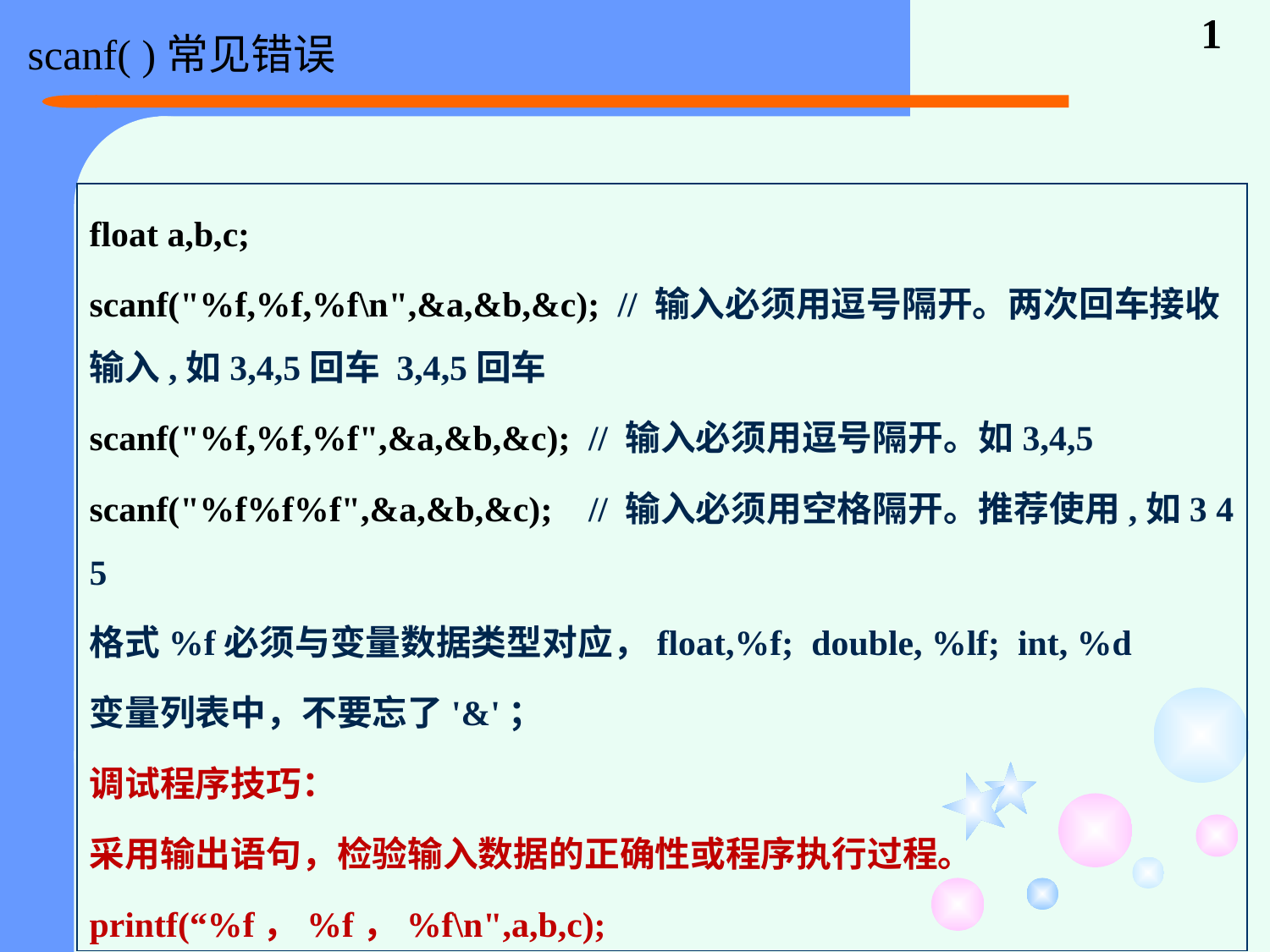

scanf( )常见错误
1
float a,b,c;
scanf("%f,%f,%f\n",&a,&b,&c);  // 输入必须用逗号隔开。两次回车接收输入,如3,4,5回车 3,4,5回车
scanf("%f,%f,%f",&a,&b,&c);  // 输入必须用逗号隔开。如3,4,5
scanf("%f%f%f",&a,&b,&c);    // 输入必须用空格隔开。推荐使用,如3 4 5
格式%f必须与变量数据类型对应，float,%f;  double, %lf;  int, %d
变量列表中，不要忘了'&'；
调试程序技巧：
采用输出语句，检验输入数据的正确性或程序执行过程。
printf(“%f，%f，%f\n",a,b,c);